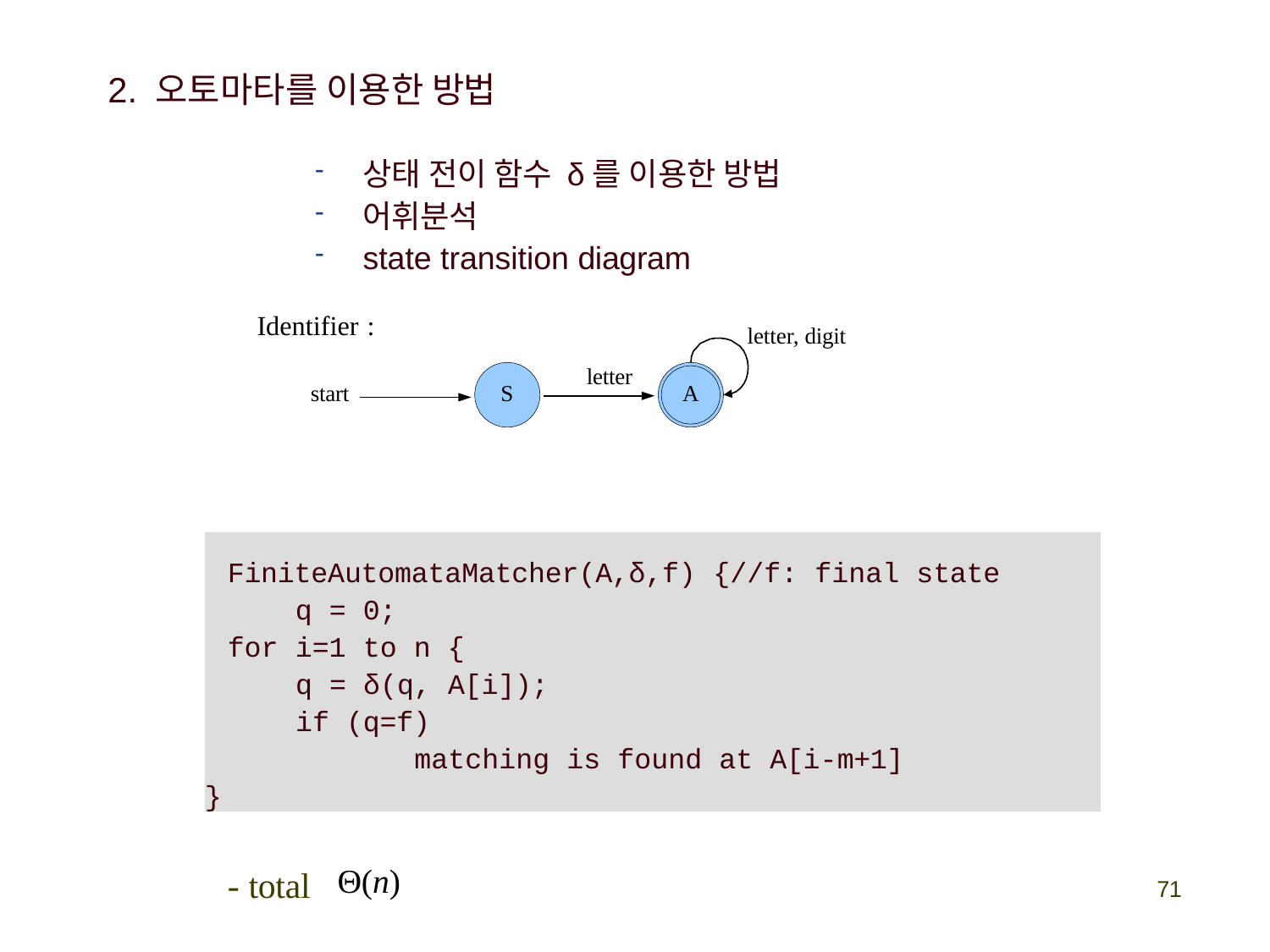

# 2. 오토마타를 이용한 방법
상태 전이 함수 δ를 이용한 방법
어휘분석
state transition diagram
Identifier :
letter, digit

letter

start
S
A

FiniteAutomataMatcher(A,δ,f) {//f: final state q = 0;
for i=1 to n {
q = δ(q, A[i]);
if (q=f)
matching is found at A[i-m+1]
}
Θ(n)
- total
71